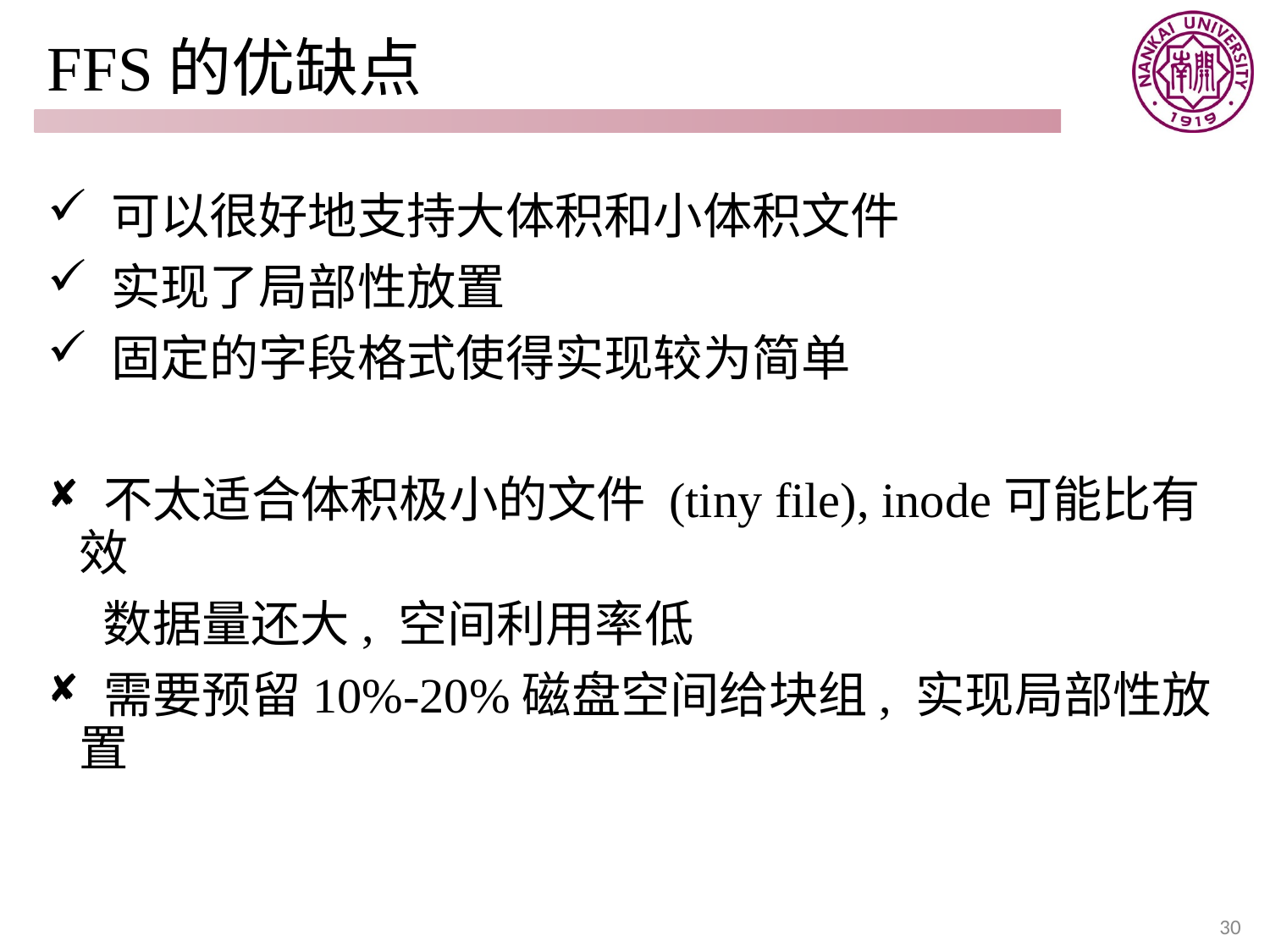

# FFS的优缺点
 可以很好地支持大体积和小体积文件
 实现了局部性放置
 固定的字段格式使得实现较为简单

 不太适合体积极小的文件 (tiny file), inode可能比有效
    数据量还大, 空间利用率低
 需要预留10%-20%磁盘空间给块组, 实现局部性放置

30